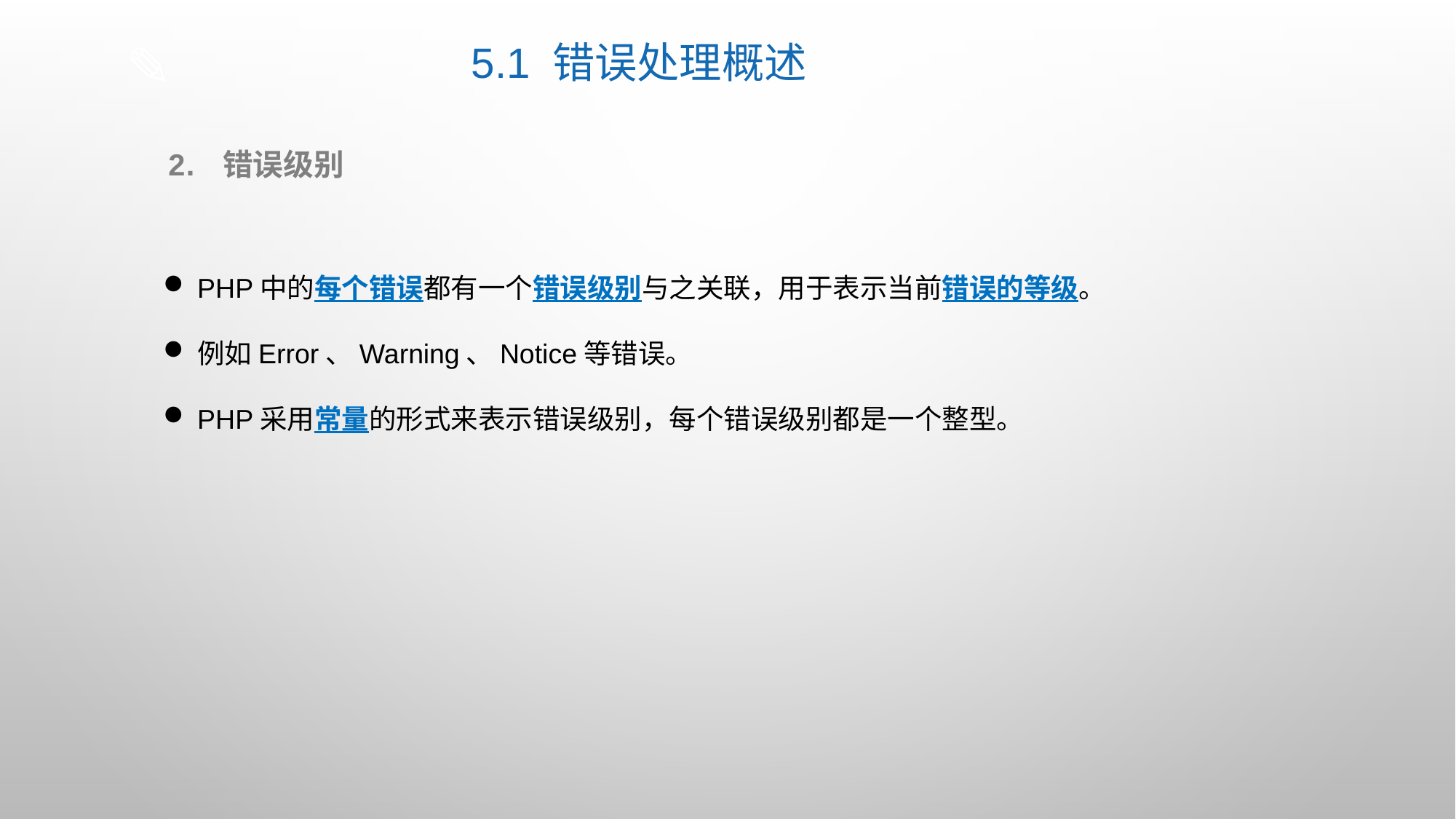

# 5.1 错误处理概述
错误级别
PHP中的每个错误都有一个错误级别与之关联，用于表示当前错误的等级。
例如Error、Warning、Notice等错误。
PHP采用常量的形式来表示错误级别，每个错误级别都是一个整型。